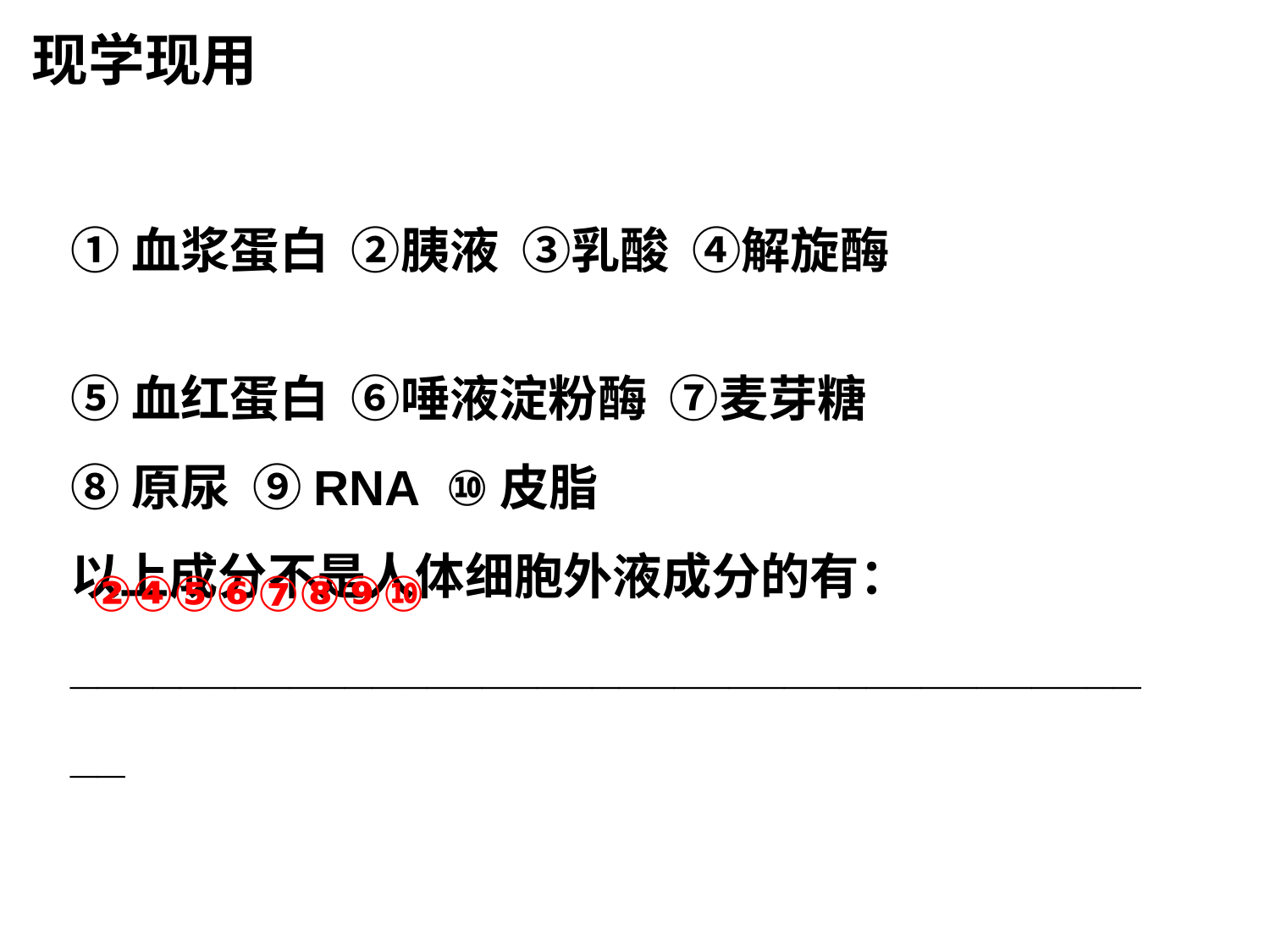

现学现用
①血浆蛋白  ②胰液  ③乳酸  ④解旋酶
⑤血红蛋白  ⑥唾液淀粉酶  ⑦麦芽糖
⑧原尿  ⑨RNA  ⑩皮脂
以上成分不是人体细胞外液成分的有：
_________________________________________
②④⑤⑥⑦⑧⑨⑩